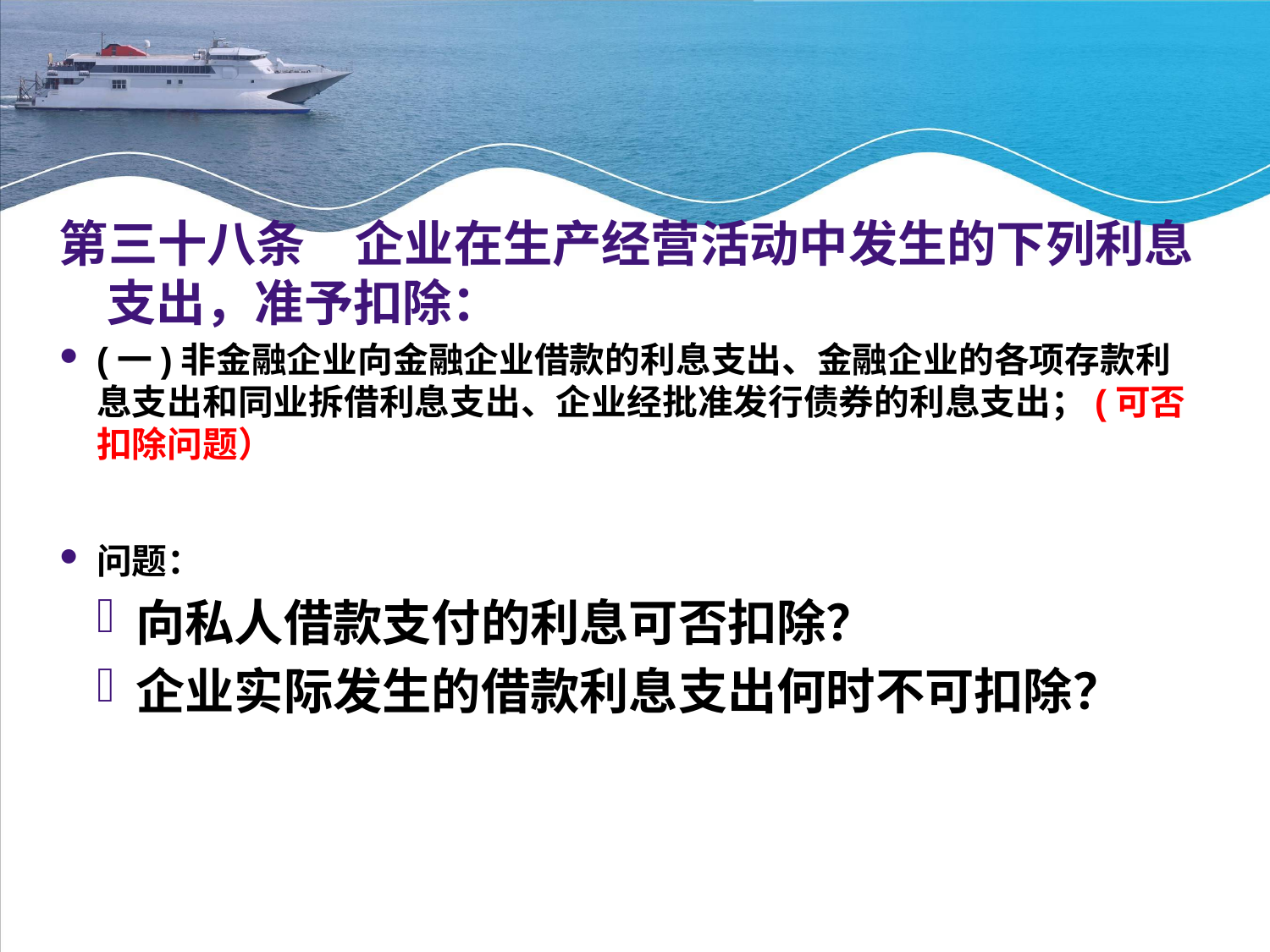

#
第三十八条　企业在生产经营活动中发生的下列利息支出，准予扣除：
(一)非金融企业向金融企业借款的利息支出、金融企业的各项存款利息支出和同业拆借利息支出、企业经批准发行债券的利息支出；(可否扣除问题）

问题：
向私人借款支付的利息可否扣除？
企业实际发生的借款利息支出何时不可扣除？